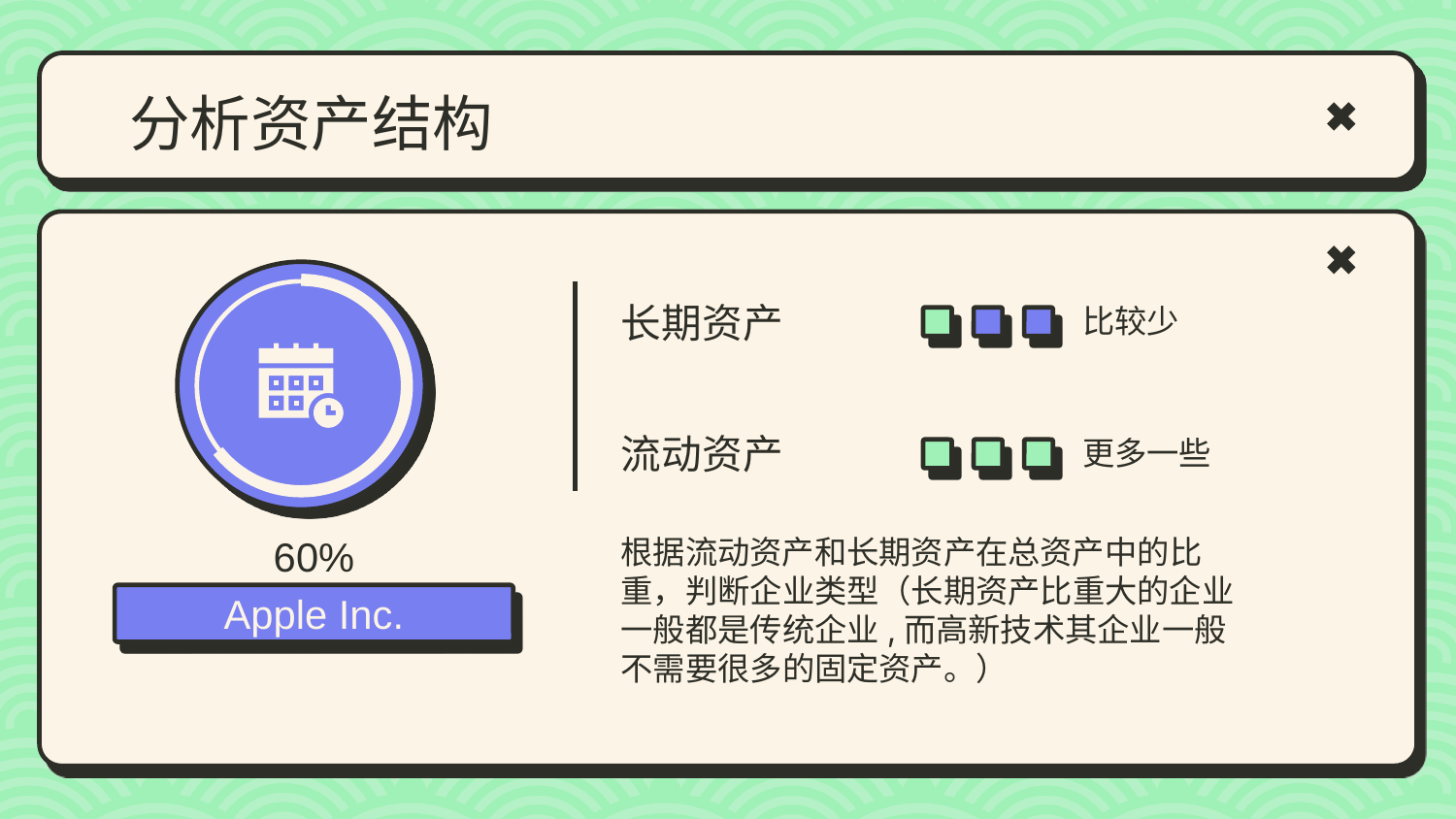

# 分析资产结构

比较少

长期资产

更多一些

流动资产
根据流动资产和长期资产在总资产中的比重，判断企业类型（长期资产比重大的企业一般都是传统企业,而高新技术其企业一般不需要很多的固定资产。）
60%

Apple Inc.